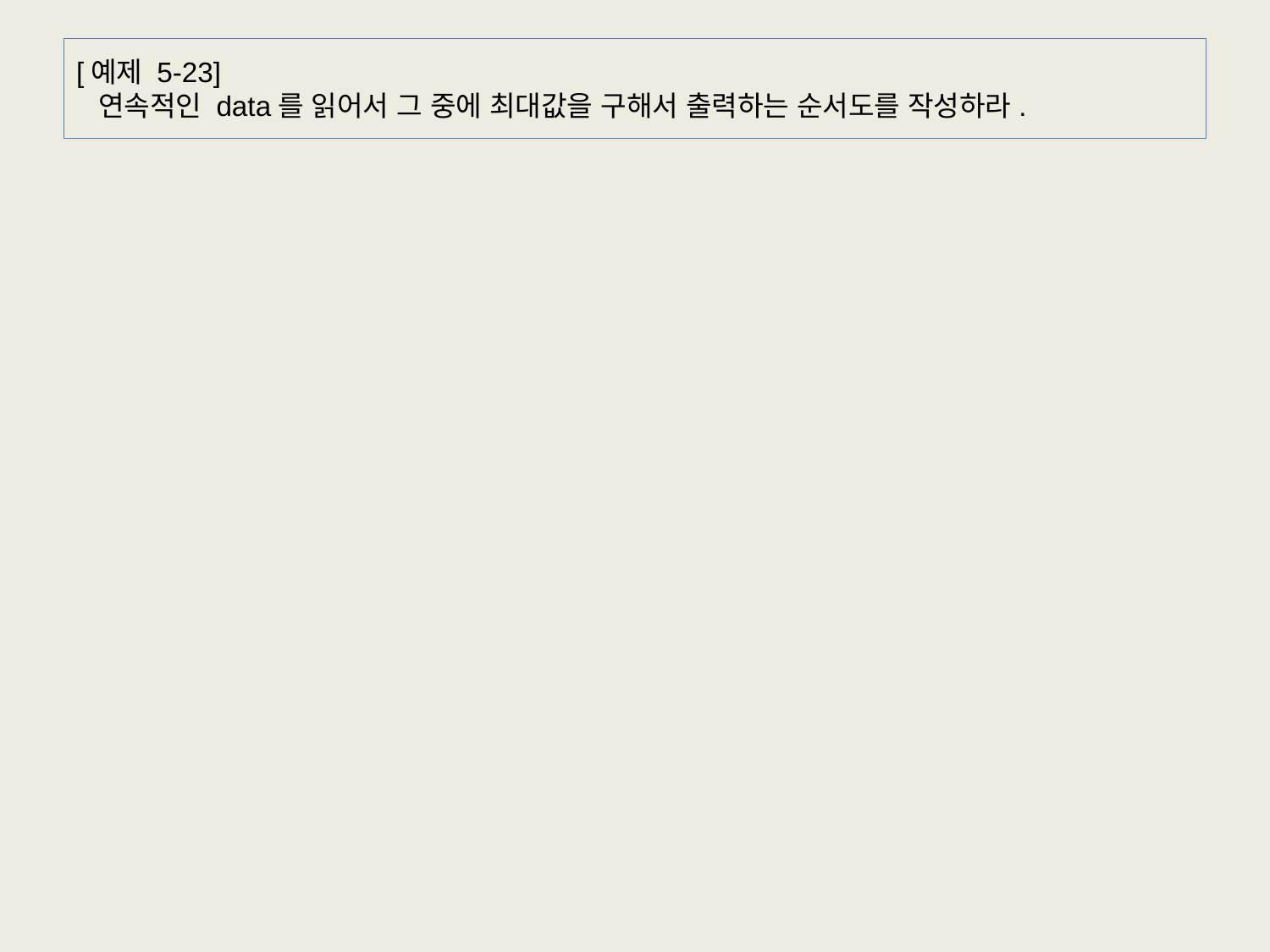

# [예제 5-23]   연속적인 data를 읽어서 그 중에 최대값을 구해서 출력하는 순서도를 작성하라.